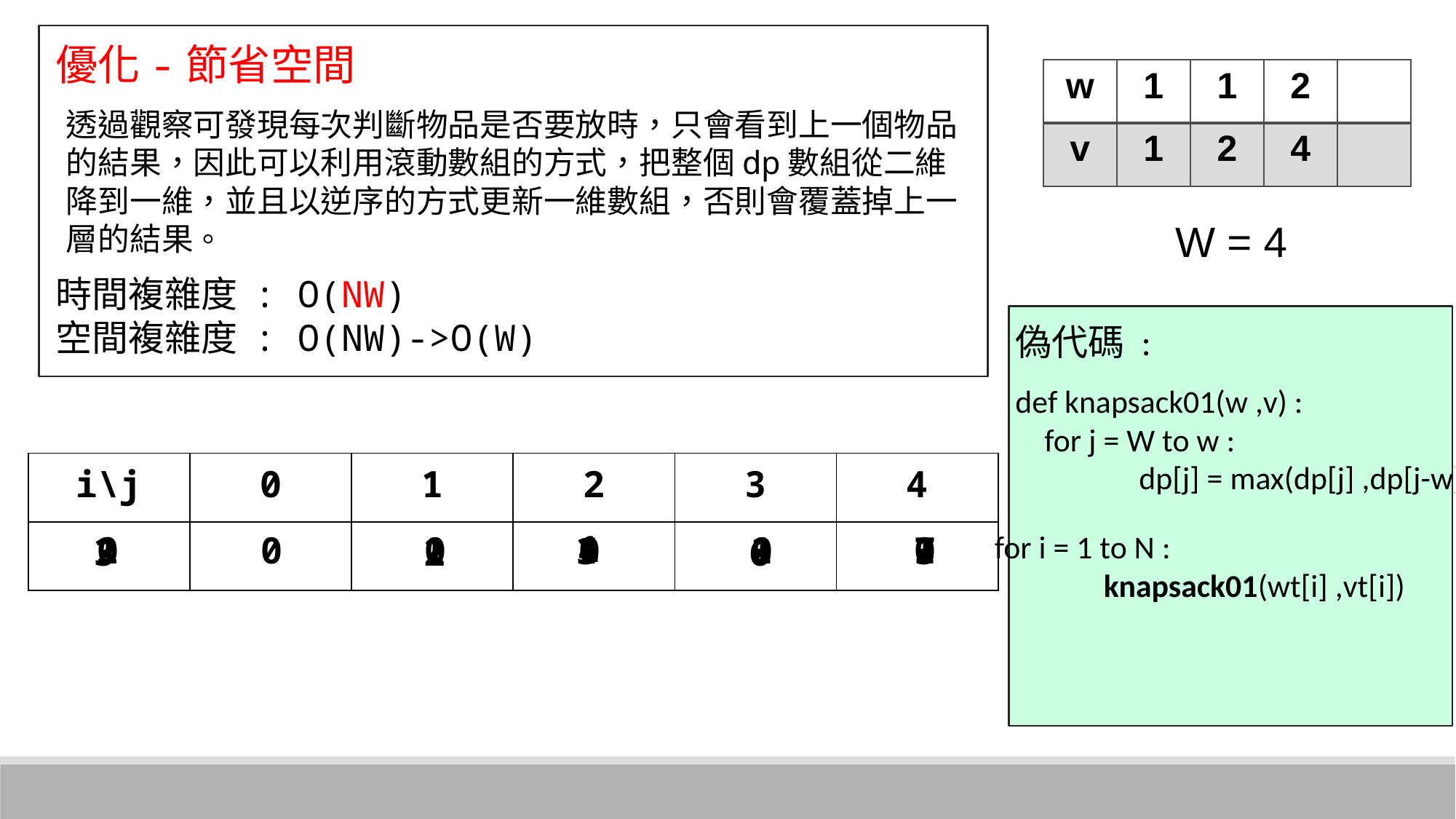

優化-節省空間
| w | 1 | 1 | 2 |  |
| --- | --- | --- | --- | --- |
| v | 1 | 2 | 4 |  |
透過觀察可發現每次判斷物品是否要放時，只會看到上一個物品的結果，因此可以利用滾動數組的方式，把整個dp數組從二維降到一維，並且以逆序的方式更新一維數組，否則會覆蓋掉上一層的結果。
W = 4
時間複雜度 : O(NW)
空間複雜度 : O(NW)->O(W)

偽代碼 :
def knapsack01(w ,v) :
    for j = W to w :
	  dp[j] = max(dp[j] ,dp[j-w]+v)
| i\j | 0 | 1 | 2 | 3 | 4 |
| --- | --- | --- | --- | --- | --- |
|  |  |  |  |  |  |
1
4
for i = 1 to N :
	knapsack01(wt[i] ,vt[i])
2
1
7
1
1
0
1
0
0
0
0
0
3
3
3
3
2
6